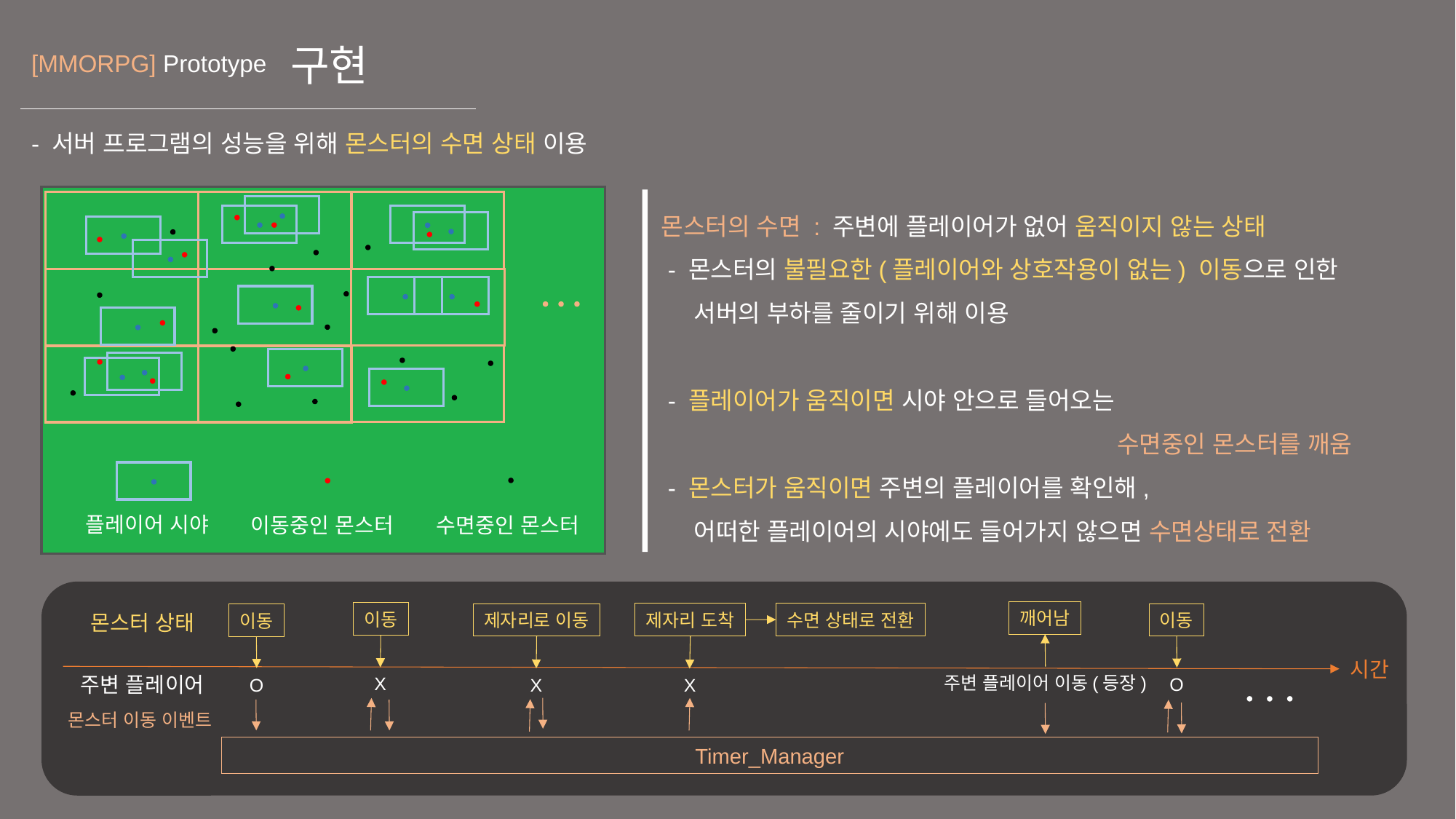

# 구현
[MMORPG] Prototype
- 서버 프로그램의 성능을 위해 몬스터의 수면 상태 이용

몬스터의 수면 : 주변에 플레이어가 없어 움직이지 않는 상태
 - 몬스터의 불필요한(플레이어와 상호작용이 없는) 이동으로 인한
    서버의 부하를 줄이기 위해 이용

 - 플레이어가 움직이면 시야 안으로 들어오는
    				  수면중인 몬스터를 깨움
 - 몬스터가 움직이면 주변의 플레이어를 확인해,
    어떠한 플레이어의 시야에도 들어가지 않으면 수면상태로 전환

플레이어 시야
수면중인 몬스터
이동중인 몬스터

깨어남
이동
제자리 도착
수면 상태로 전환
이동
제자리로 이동
몬스터 상태
이동
시간
주변 플레이어
주변 플레이어 이동(등장)
X
O
O
X
X

몬스터 이동 이벤트
Timer_Manager